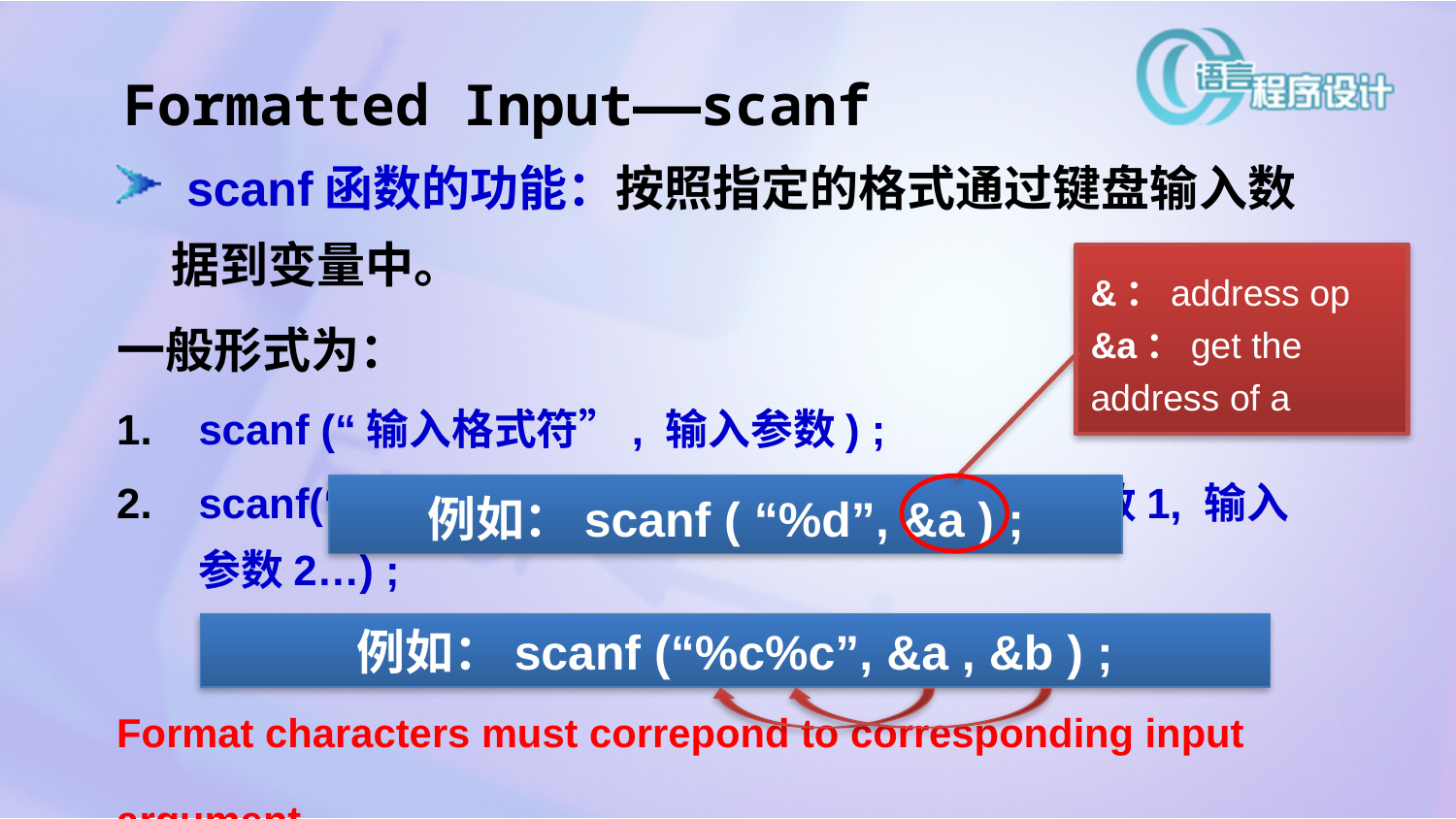

# Formatted Input——scanf
 scanf函数的功能：按照指定的格式通过键盘输入数据到变量中。
一般形式为：
scanf (“输入格式符”, 输入参数) ;
scanf(“输入格式符1 输入格式符2…”, 输入参数1, 输入参数2…) ;

Format characters must correpond to corresponding input argument
&：address op
&a：get the address of a
例如：scanf ( “%d”, &a ) ;

例如：scanf (“%c%c”, &a , &b ) ;